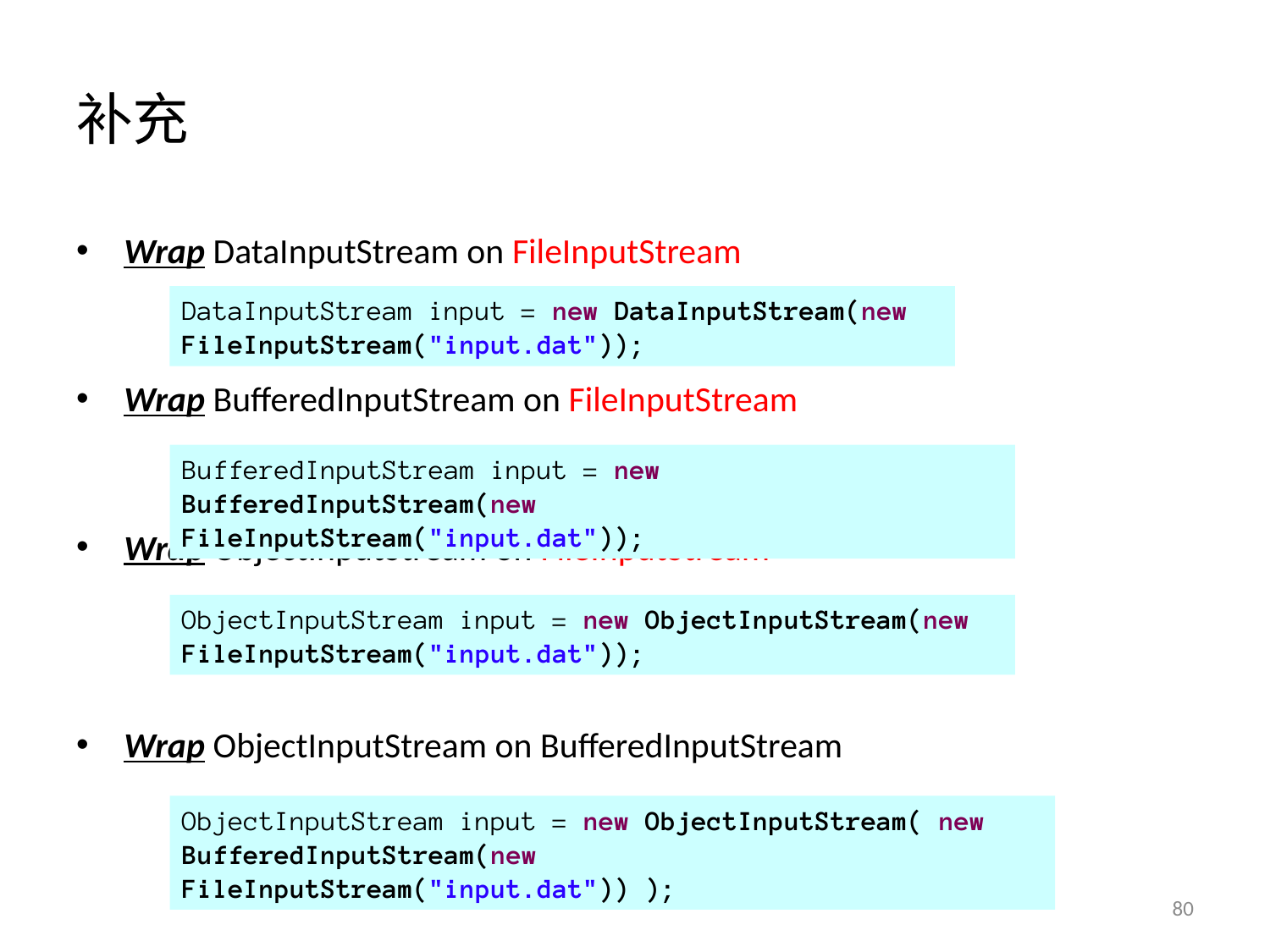

# 补充
Wrap DataInputStream on FileInputStream

Wrap BufferedInputStream on FileInputStream

Wrap ObjectInputStream on FileInputStream

Wrap ObjectInputStream on BufferedInputStream
DataInputStream input = new DataInputStream(new FileInputStream("input.dat"));
BufferedInputStream input = new BufferedInputStream(new FileInputStream("input.dat"));
ObjectInputStream input = new ObjectInputStream(new FileInputStream("input.dat"));
ObjectInputStream input = new ObjectInputStream( new BufferedInputStream(new FileInputStream("input.dat")) );
80